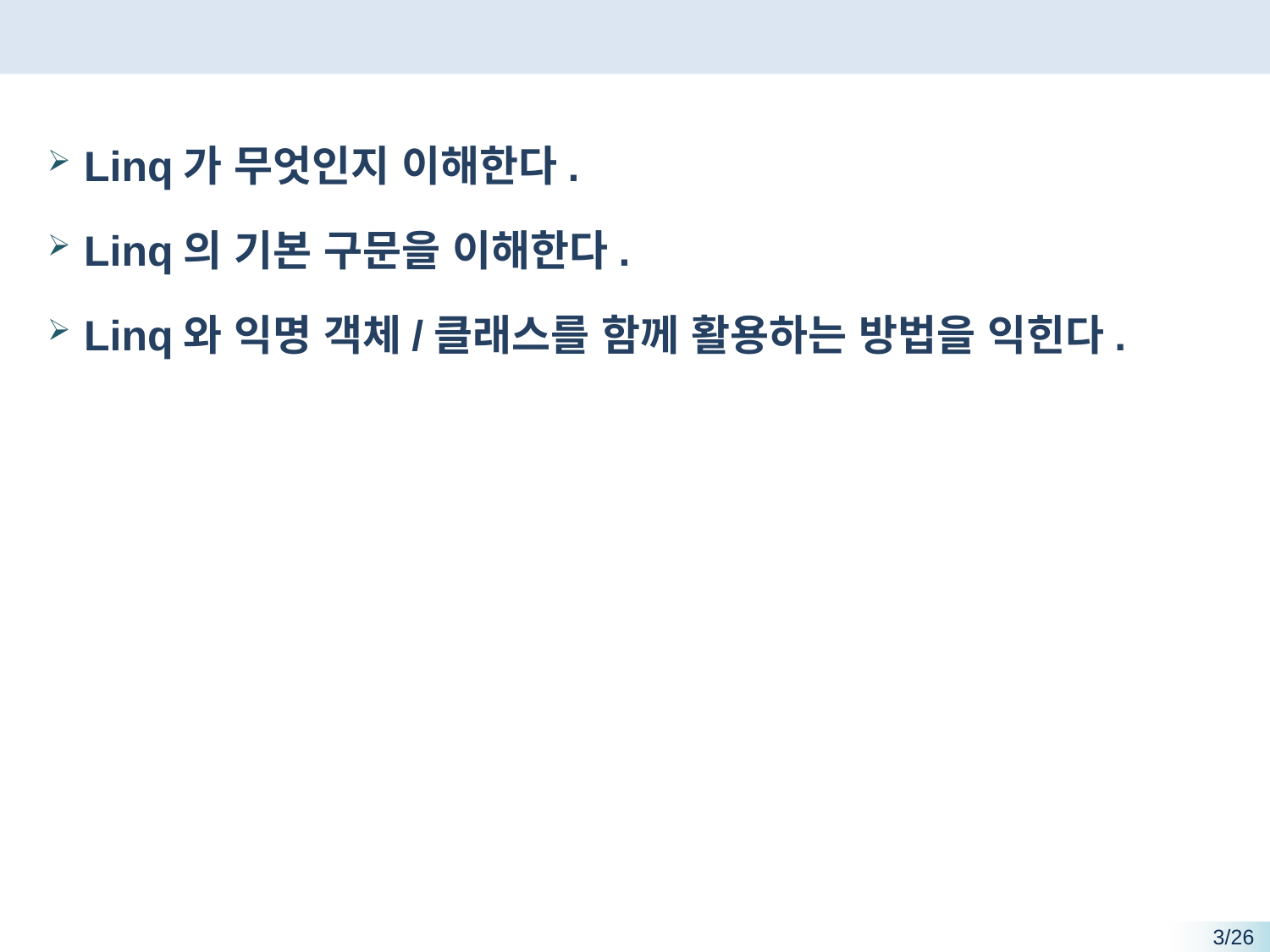

#
Linq가 무엇인지 이해한다.
Linq의 기본 구문을 이해한다.
Linq와 익명 객체/클래스를 함께 활용하는 방법을 익힌다.